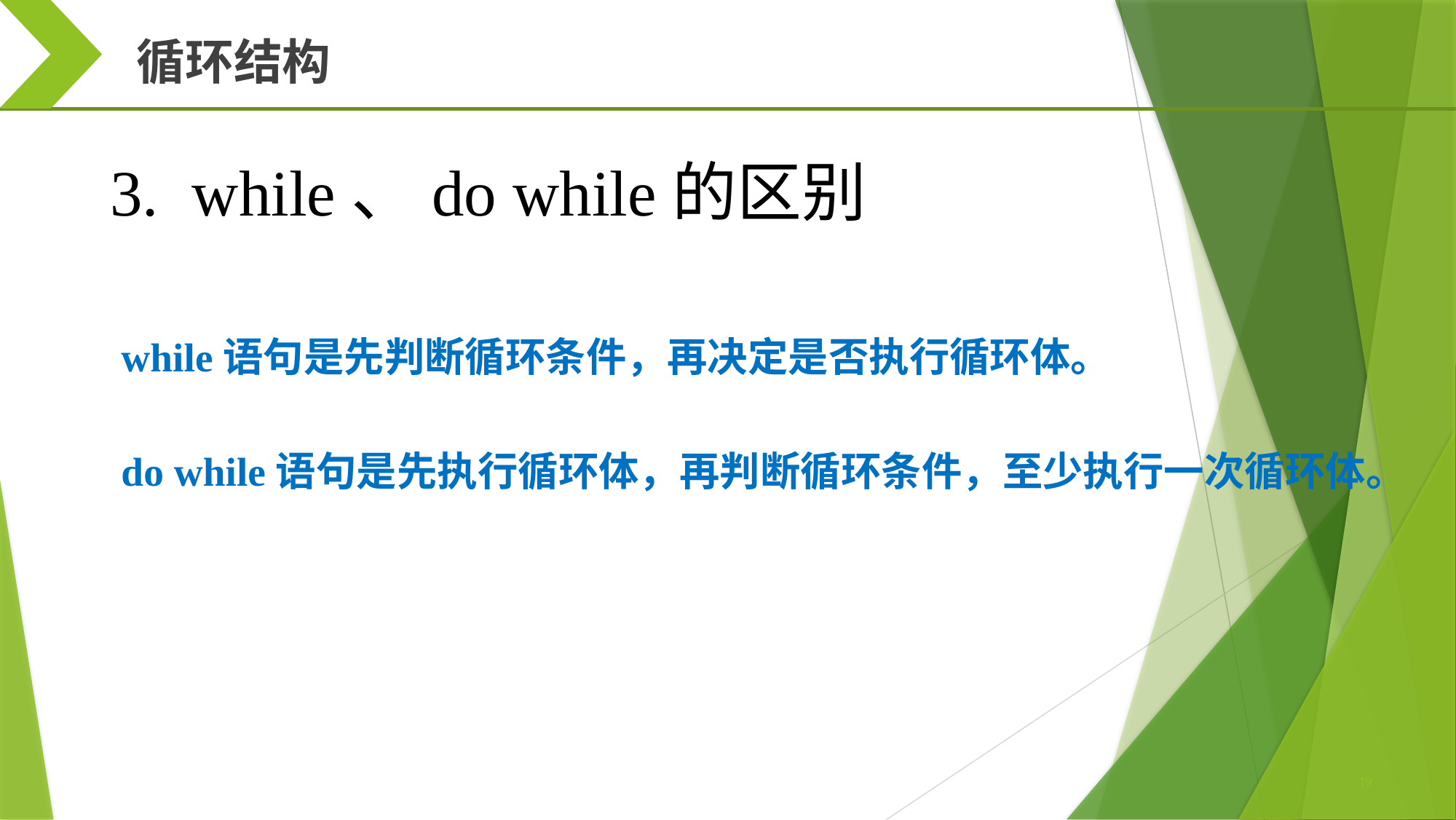

循环结构
while、do while的区别
while语句是先判断循环条件，再决定是否执行循环体。
do while语句是先执行循环体，再判断循环条件，至少执行一次循环体。
19